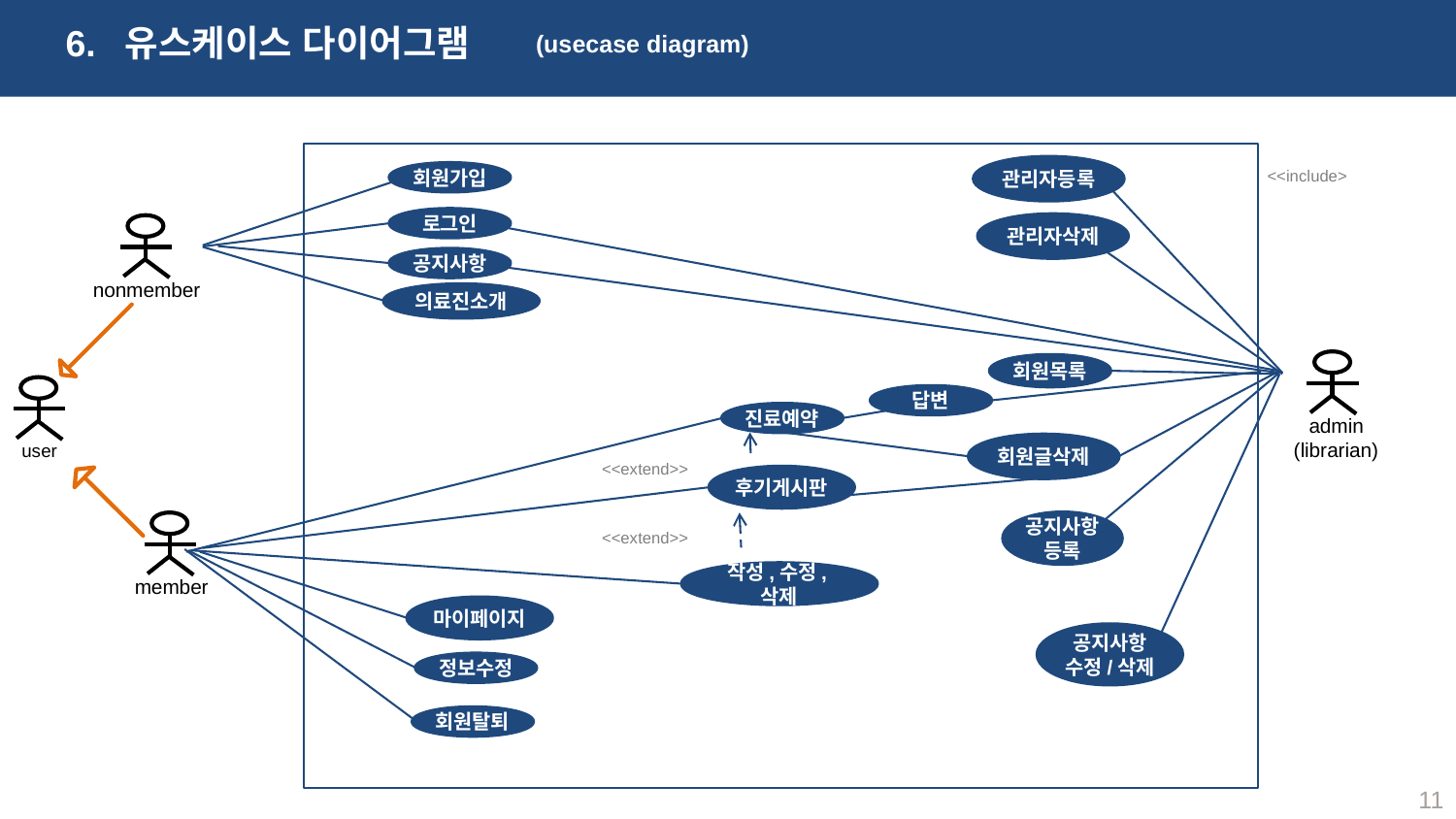

6.  유스케이스 다이어그램
(usecase diagram)

관리자등록
회원가입
<<include>
로그인
관리자삭제

nonmember
공지사항
의료진소개

admin
(librarian)
회원목록

user
답변
진료예약
회원글삭제

<<extend>>
후기게시판

member
공지사항
등록
<<extend>>
작성,수정,삭제
마이페이지
공지사항
수정/삭제
정보수정
회원탈퇴
11